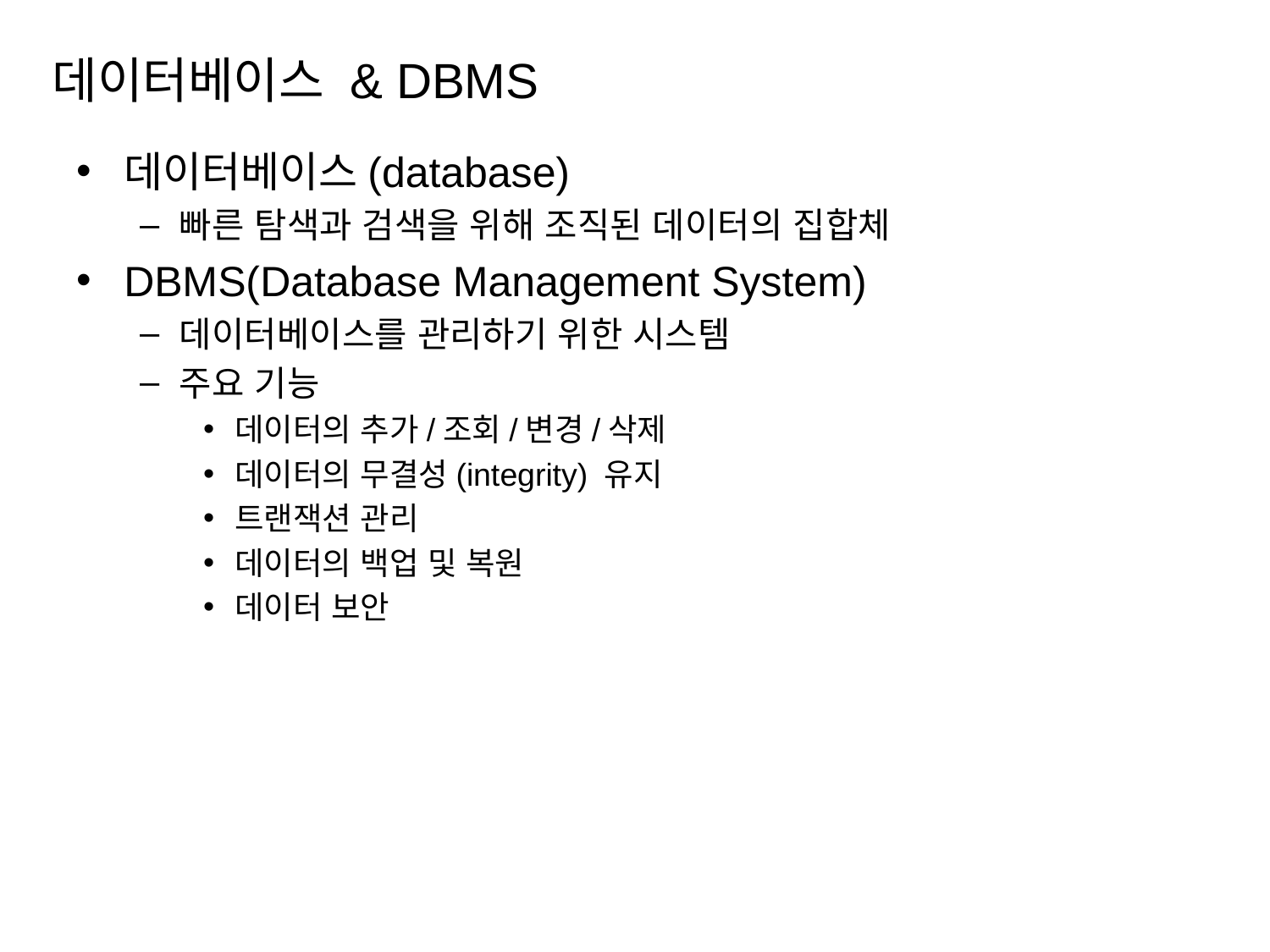

# 데이터베이스 & DBMS
데이터베이스(database)
빠른 탐색과 검색을 위해 조직된 데이터의 집합체
DBMS(Database Management System)
데이터베이스를 관리하기 위한 시스템
주요 기능
데이터의 추가/조회/변경/삭제
데이터의 무결성(integrity) 유지
트랜잭션 관리
데이터의 백업 및 복원
데이터 보안